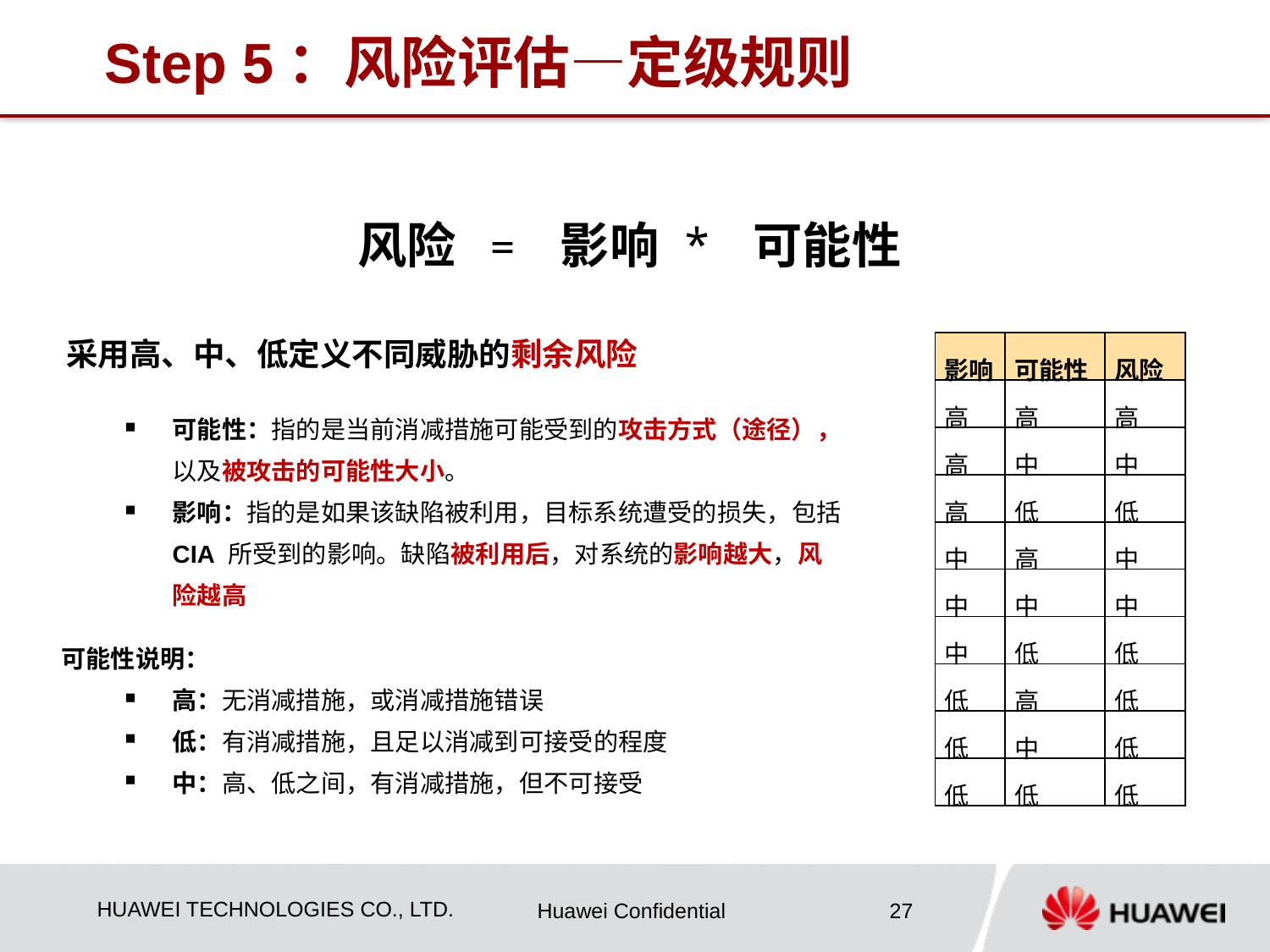

# Step 5：风险评估—定级规则
风险  =   影响 * 可能性
采用高、中、低定义不同威胁的剩余风险
| 影响 | 可能性 | 风险 |
| --- | --- | --- |
| 高 | 高 | 高 |
| 高 | 中 | 中 |
| 高 | 低 | 低 |
| 中 | 高 | 中 |
| 中 | 中 | 中 |
| 中 | 低 | 低 |
| 低 | 高 | 低 |
| 低 | 中 | 低 |
| 低 | 低 | 低 |
可能性：指的是当前消减措施可能受到的攻击方式（途径），以及被攻击的可能性大小。
影响：指的是如果该缺陷被利用，目标系统遭受的损失，包括 CIA 所受到的影响。缺陷被利用后，对系统的影响越大，风险越高

可能性说明：
高：无消减措施，或消减措施错误
低：有消减措施，且足以消减到可接受的程度
中：高、低之间，有消减措施，但不可接受